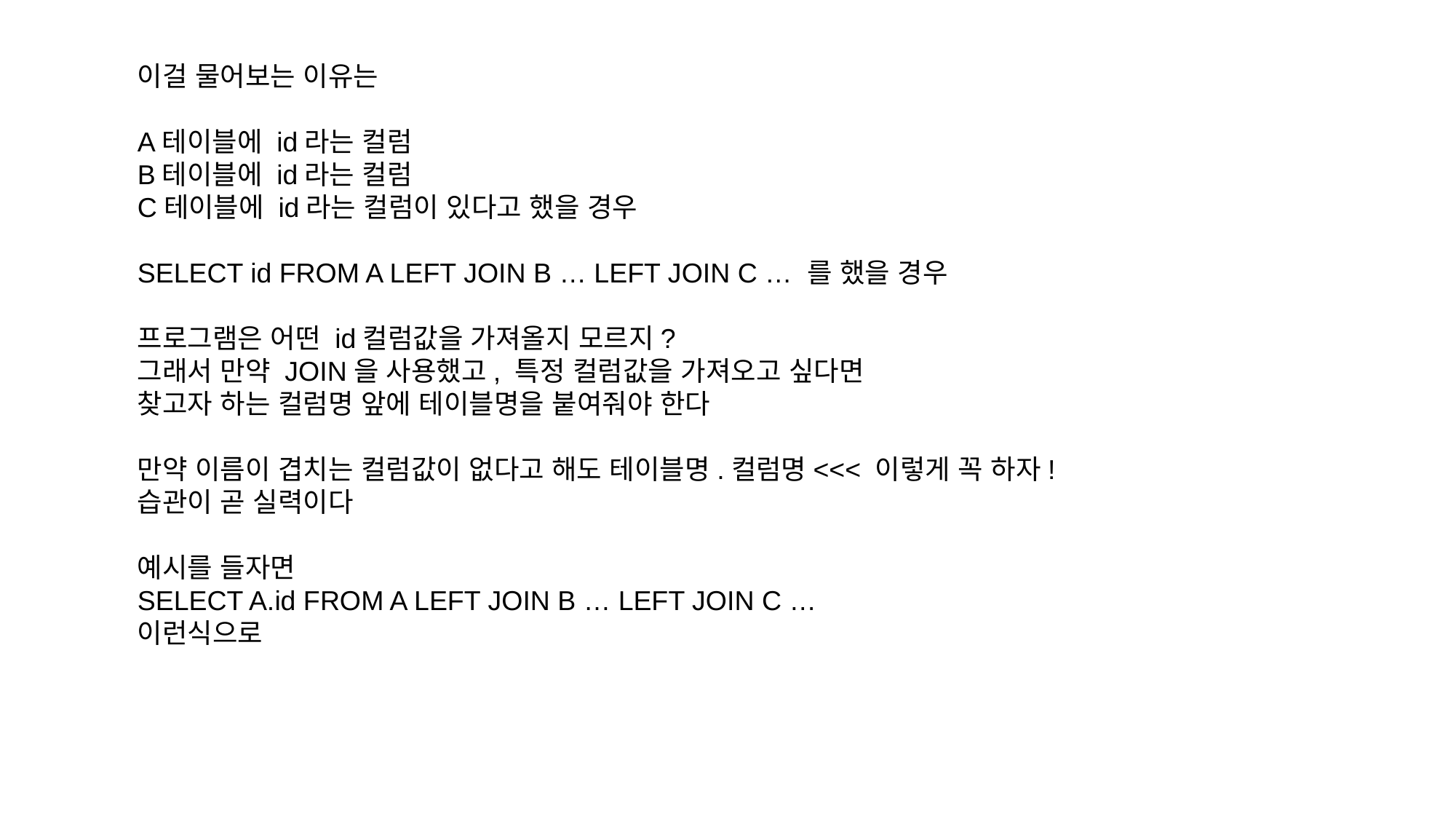

이걸 물어보는 이유는

A테이블에 id라는 컬럼
B테이블에 id라는 컬럼
C테이블에 id라는 컬럼이 있다고 했을 경우

SELECT id FROM A LEFT JOIN B … LEFT JOIN C … 를 했을 경우

프로그램은 어떤 id컬럼값을 가져올지 모르지?
그래서 만약 JOIN을 사용했고, 특정 컬럼값을 가져오고 싶다면
찾고자 하는 컬럼명 앞에 테이블명을 붙여줘야 한다

만약 이름이 겹치는 컬럼값이 없다고 해도 테이블명.컬럼명<<< 이렇게 꼭 하자!
습관이 곧 실력이다

예시를 들자면
SELECT A.id FROM A LEFT JOIN B … LEFT JOIN C …
이런식으로